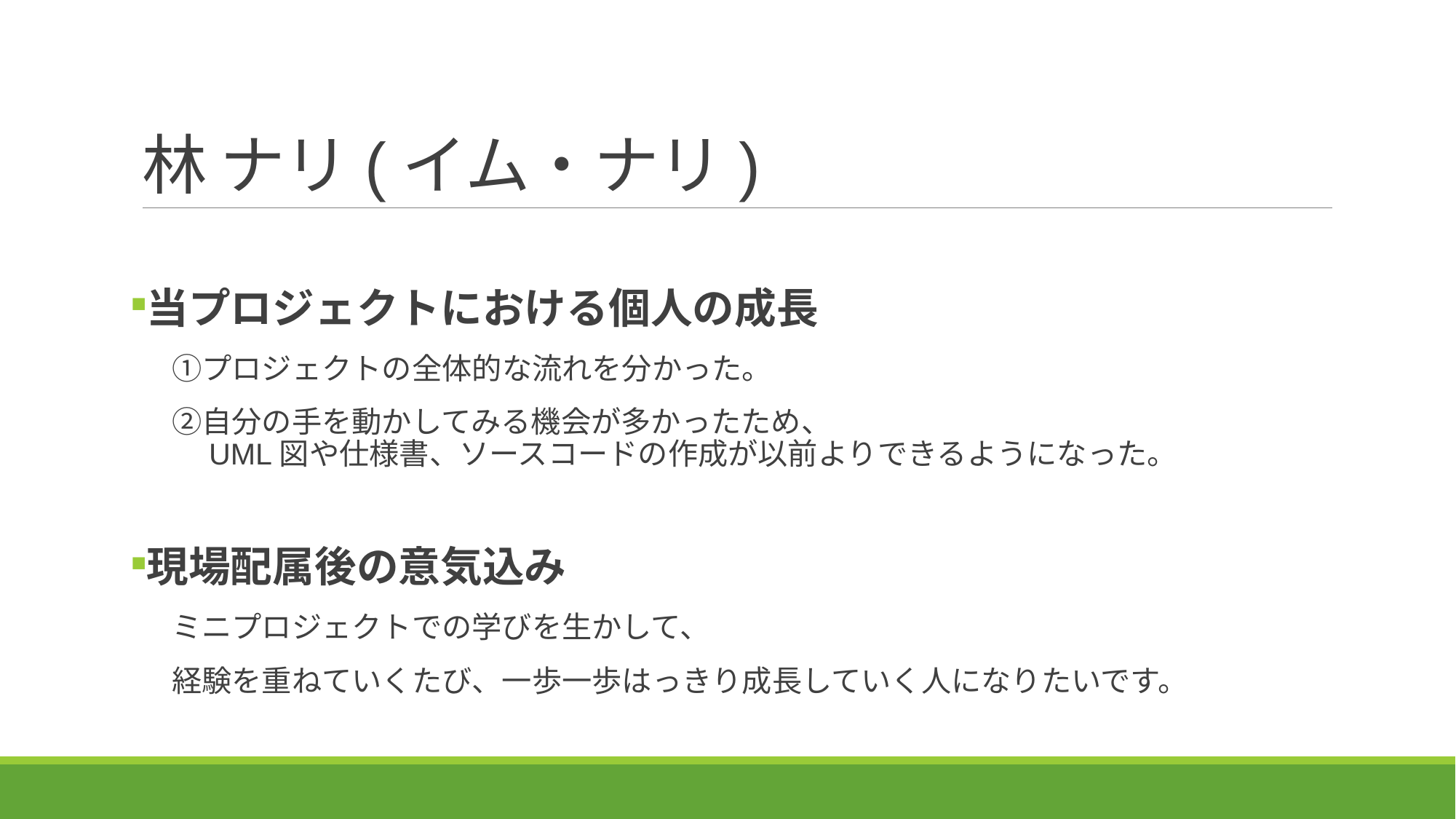

# 林 ナリ(イム・ナリ)

当プロジェクトにおける個人の成長
　①プロジェクトの全体的な流れを分かった。
　②自分の手を動かしてみる機会が多かったため、
　　UML図や仕様書、ソースコードの作成が以前よりできるようになった。

現場配属後の意気込み
　ミニプロジェクトでの学びを生かして、
　経験を重ねていくたび、一歩一歩はっきり成長していく人になりたいです。